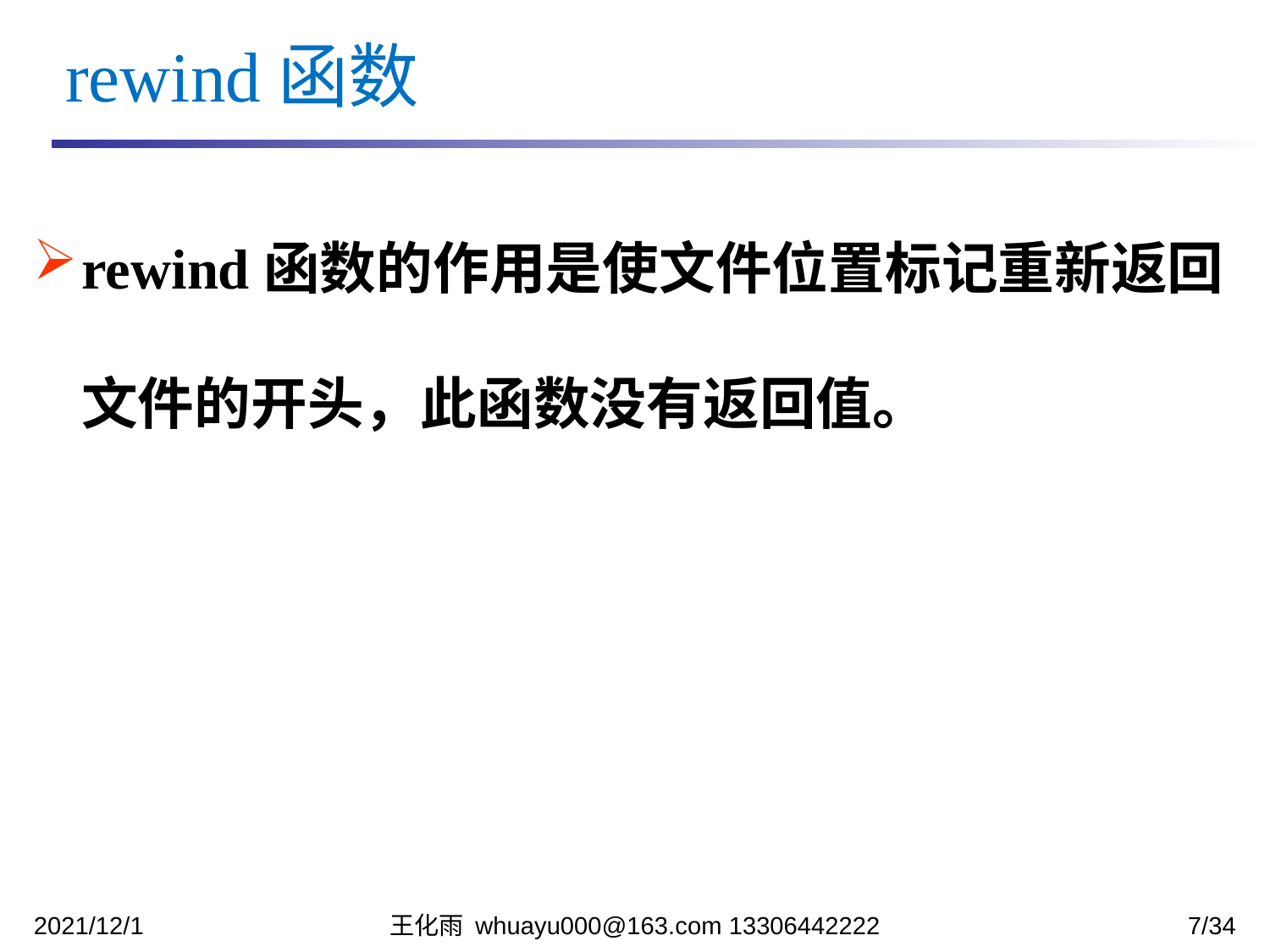

rewind函数
rewind函数的作用是使文件位置标记重新返回文件的开头，此函数没有返回值。

2021/12/1
王化雨 whuayu000@163.com 13306442222
7/34